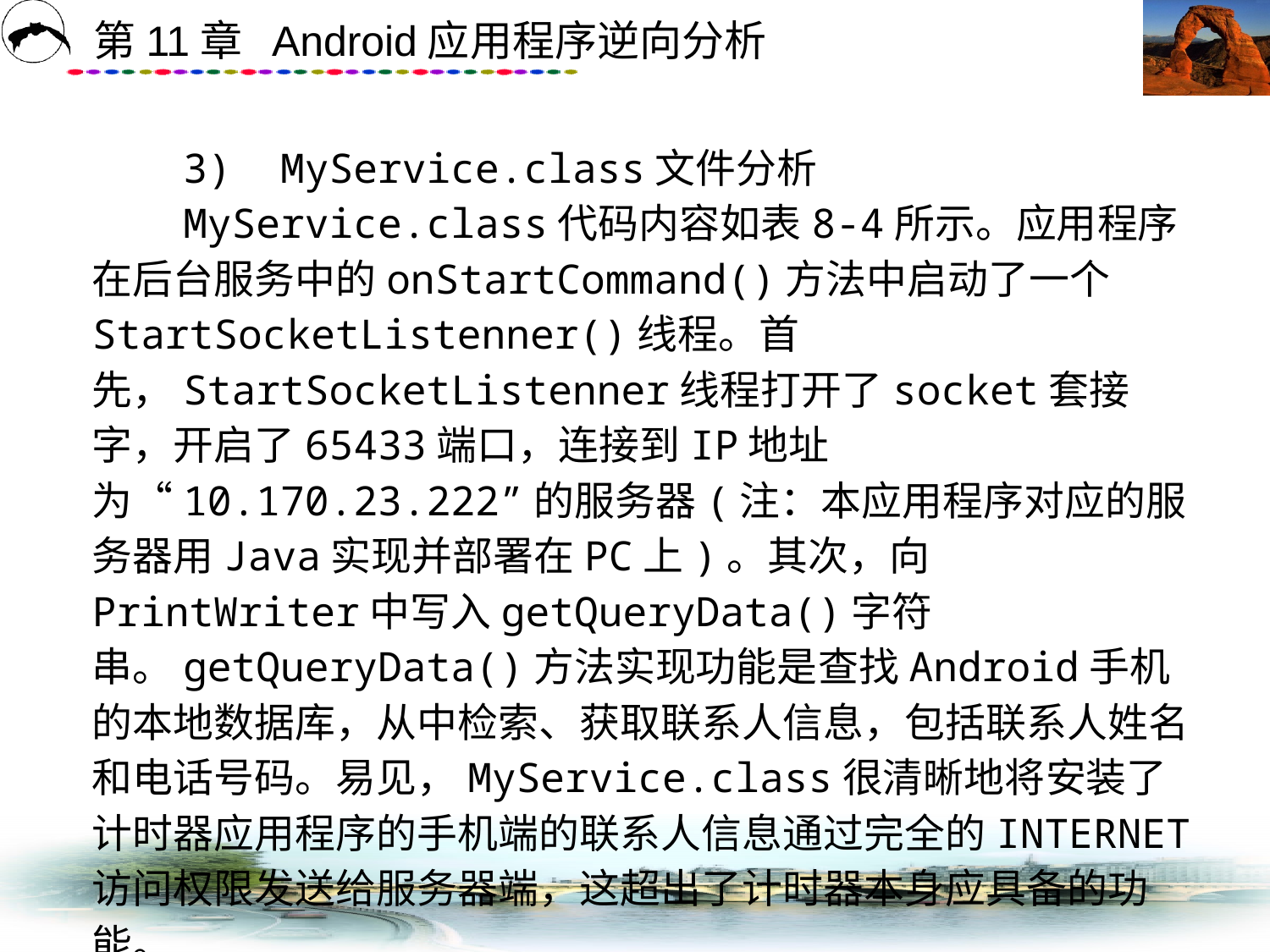

# 3)  MyService.class文件分析 　　MyService.class代码内容如表8-4所示。应用程序在后台服务中的onStartCommand()方法中启动了一个StartSocketListenner()线程。首先，StartSocketListenner线程打开了socket套接字，开启了65433端口，连接到IP地址为“10.170.23.222”的服务器(注：本应用程序对应的服务器用Java实现并部署在PC上)。其次，向PrintWriter中写入getQueryData()字符串。getQueryData()方法实现功能是查找Android手机的本地数据库，从中检索、获取联系人信息，包括联系人姓名和电话号码。易见，MyService.class很清晰地将安装了计时器应用程序的手机端的联系人信息通过完全的INTERNET访问权限发送给服务器端，这超出了计时器本身应具备的功能。